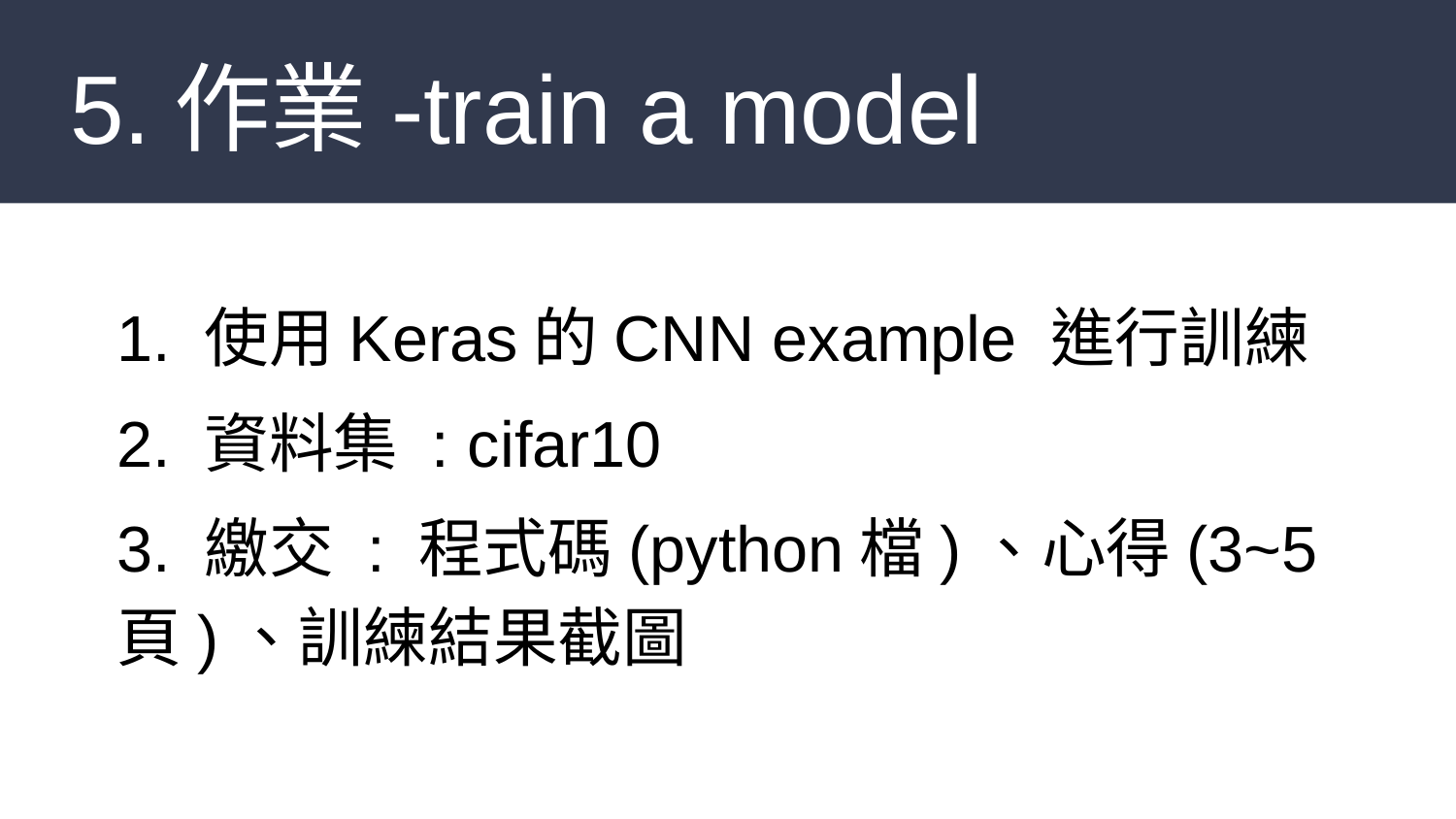

# 5.作業-train a model
1. 使用Keras的CNN example 進行訓練
2. 資料集 : cifar10
3. 繳交 : 程式碼(python檔)、心得(3~5頁)、訓練結果截圖